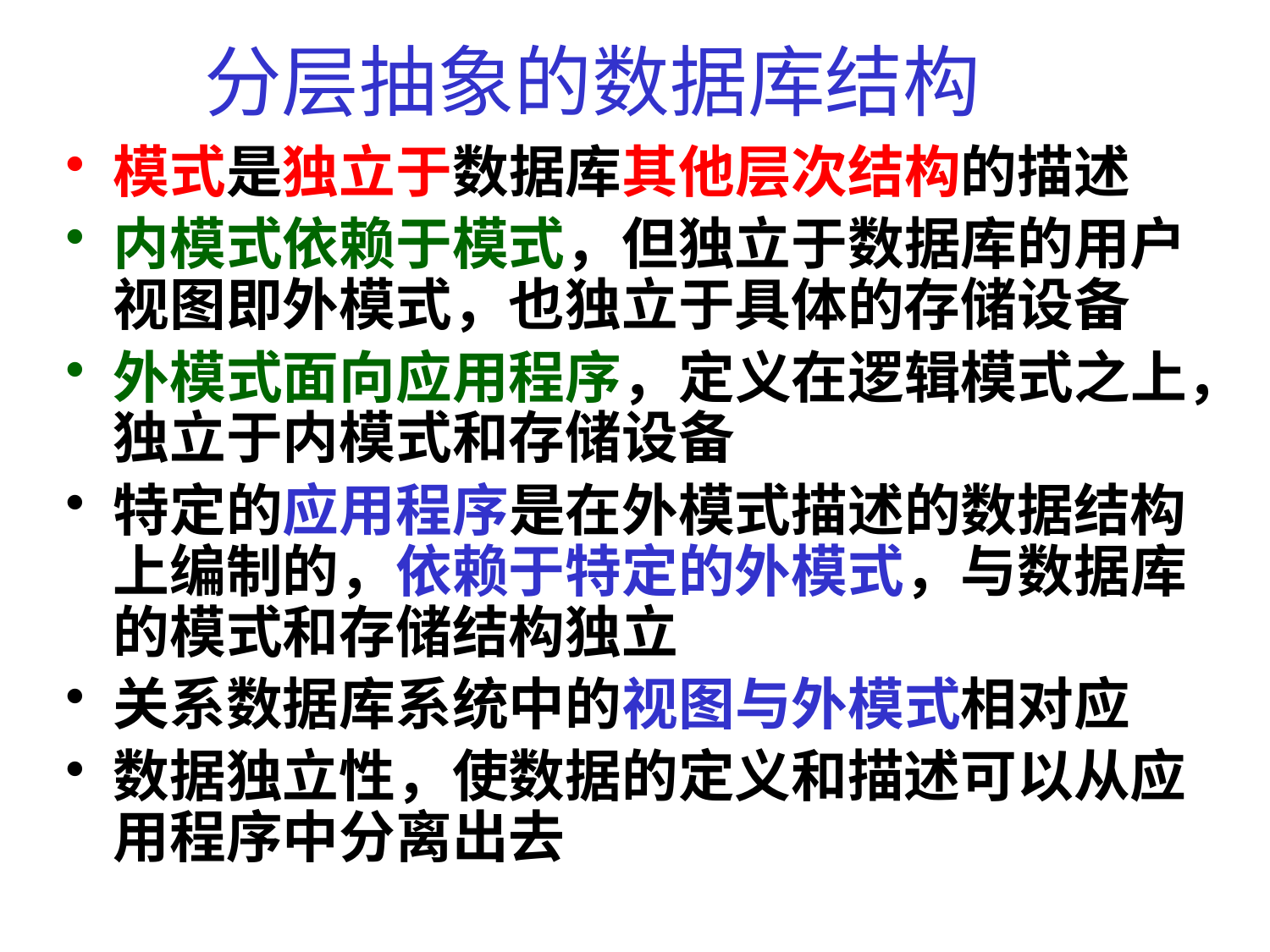

# 分层抽象的数据库结构
模式是独立于数据库其他层次结构的描述
内模式依赖于模式，但独立于数据库的用户视图即外模式，也独立于具体的存储设备
外模式面向应用程序，定义在逻辑模式之上，独立于内模式和存储设备
特定的应用程序是在外模式描述的数据结构上编制的，依赖于特定的外模式，与数据库的模式和存储结构独立
关系数据库系统中的视图与外模式相对应
数据独立性，使数据的定义和描述可以从应用程序中分离出去